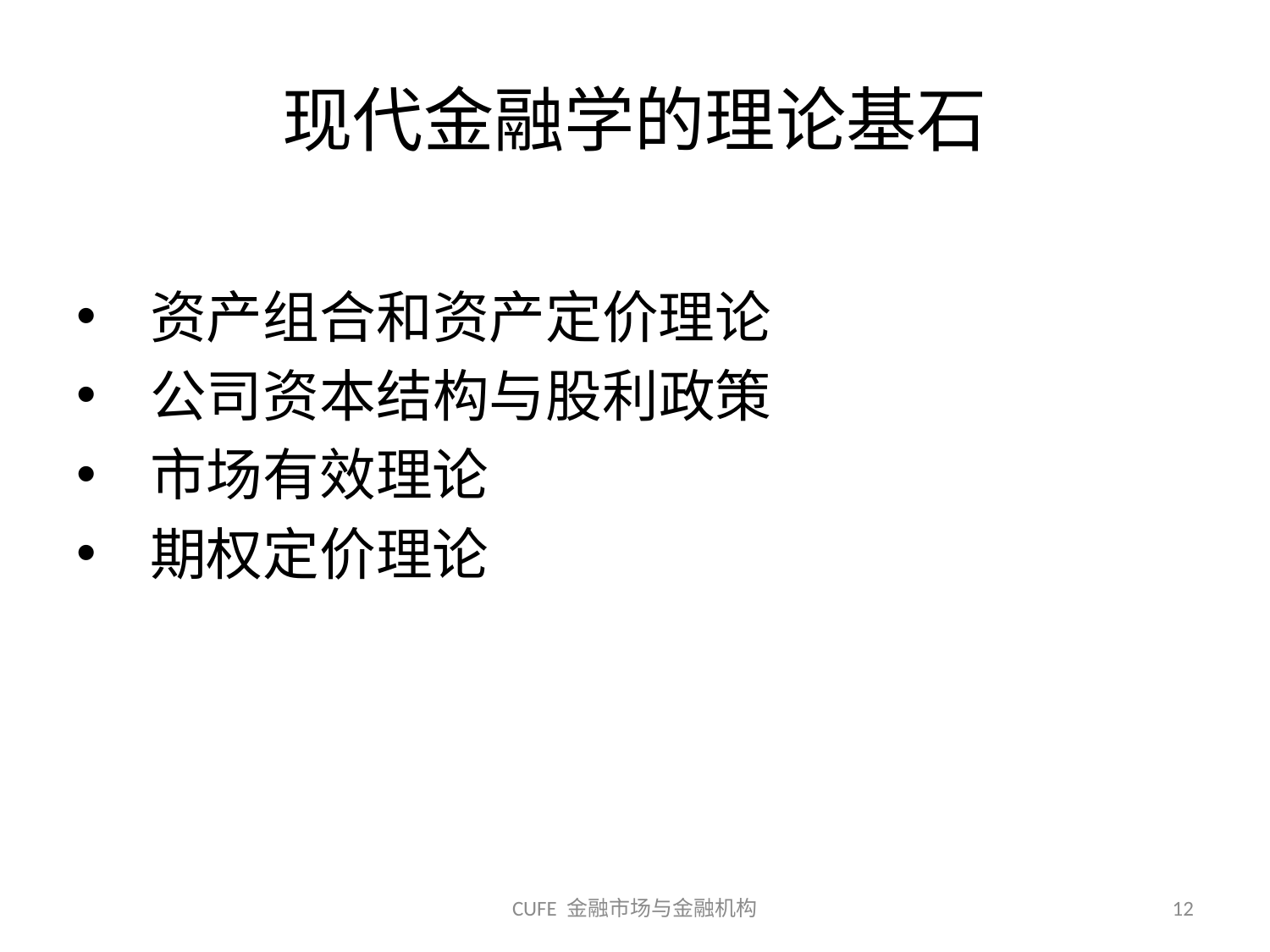

# 现代金融学的理论基石
 资产组合和资产定价理论
 公司资本结构与股利政策
 市场有效理论
 期权定价理论

CUFE 金融市场与金融机构
12